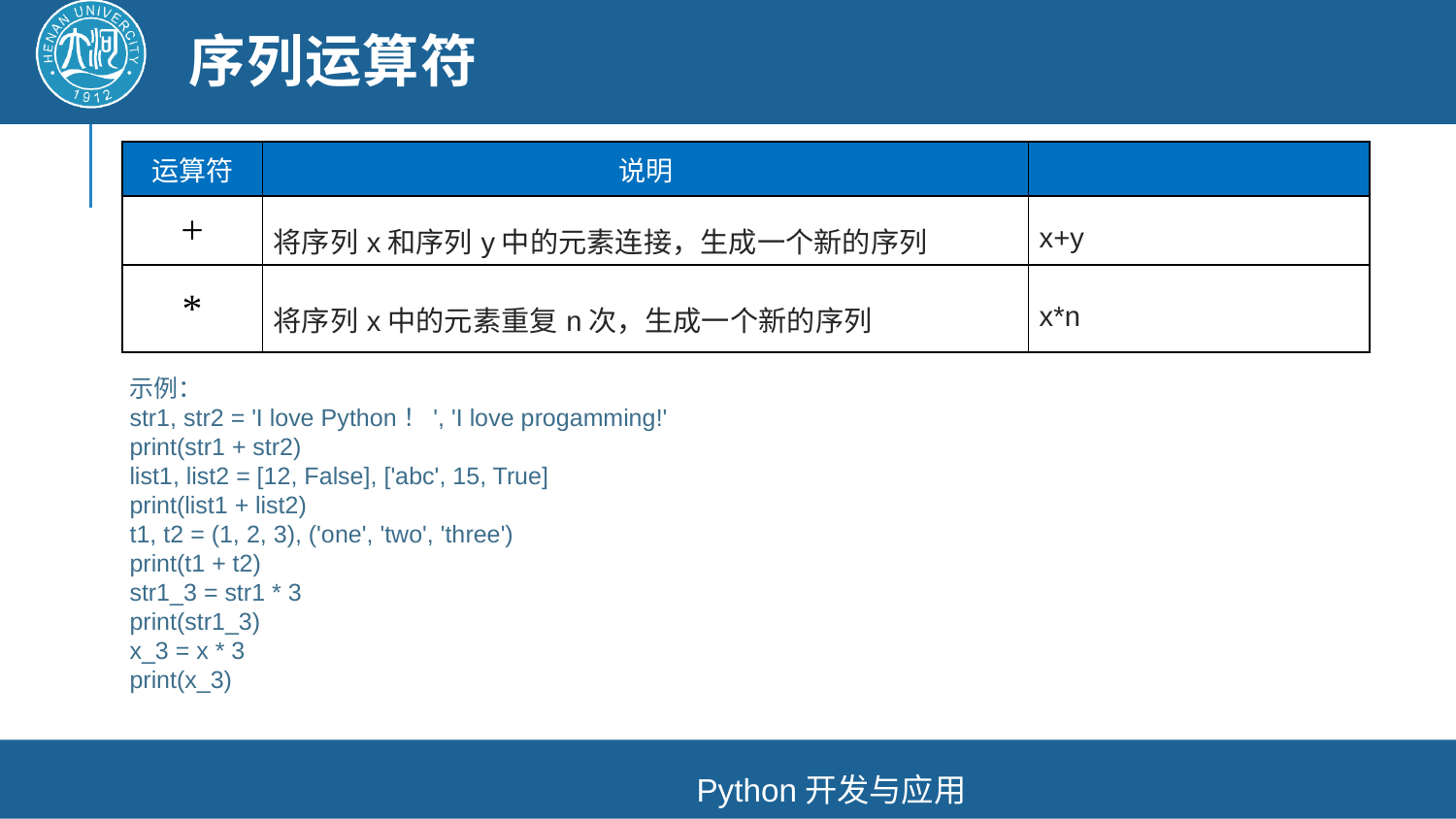

# 序列运算符
| 运算符 | 说明 |  |
| --- | --- | --- |
| + | 将序列x和序列y中的元素连接，生成一个新的序列 | x+y |
| \* | 将序列x中的元素重复n次，生成一个新的序列 | x\*n |
示例：
str1, str2 = 'I love Python！', 'I love progamming!'
print(str1 + str2)
list1, list2 = [12, False], ['abc', 15, True]
print(list1 + list2)
t1, t2 = (1, 2, 3), ('one', 'two', 'three')
print(t1 + t2)
str1_3 = str1 * 3
print(str1_3)
x_3 = x * 3
print(x_3)

Python开发与应用
76